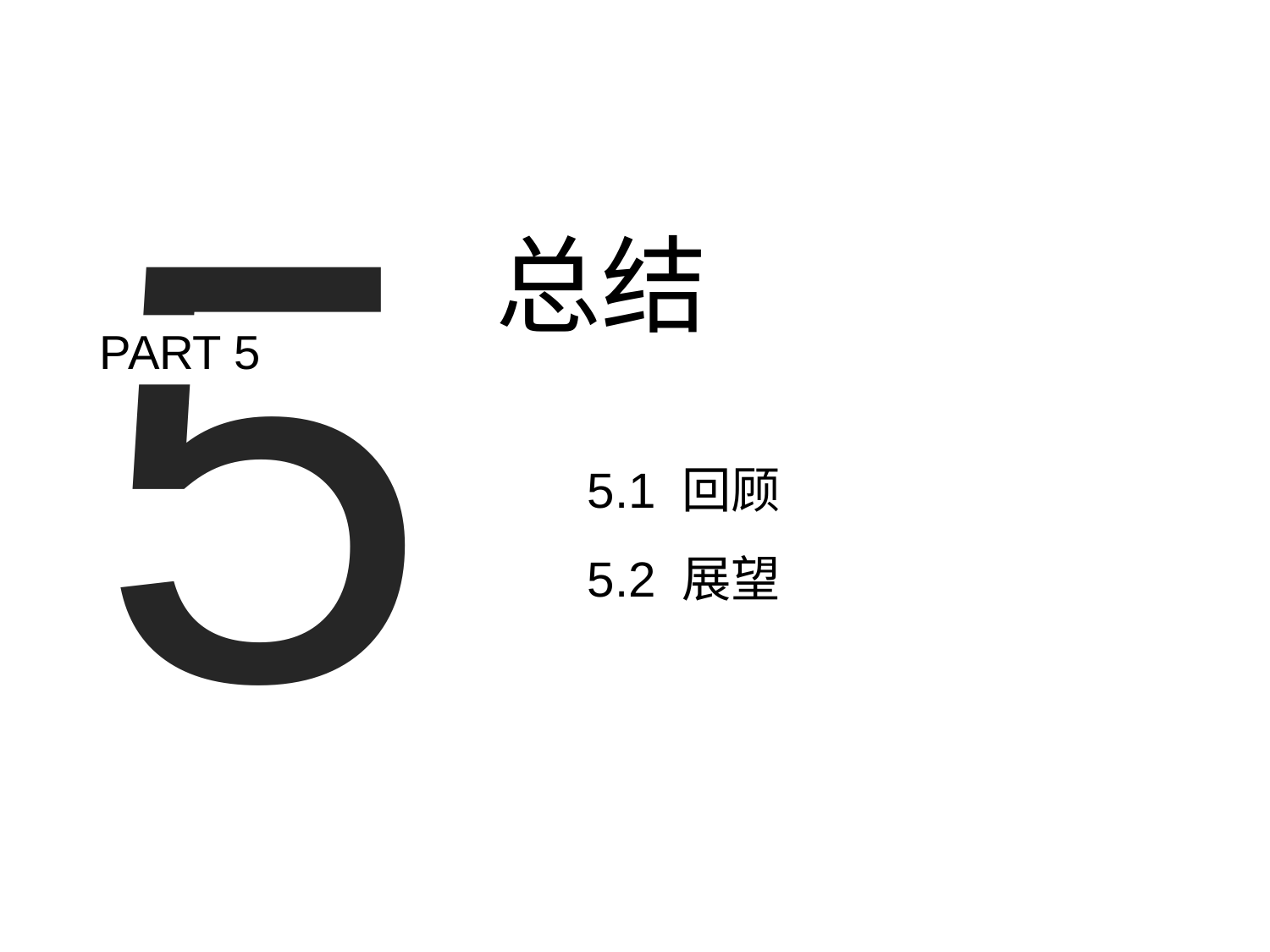

5
PART 5
总结
5.1 回顾
5.2 展望